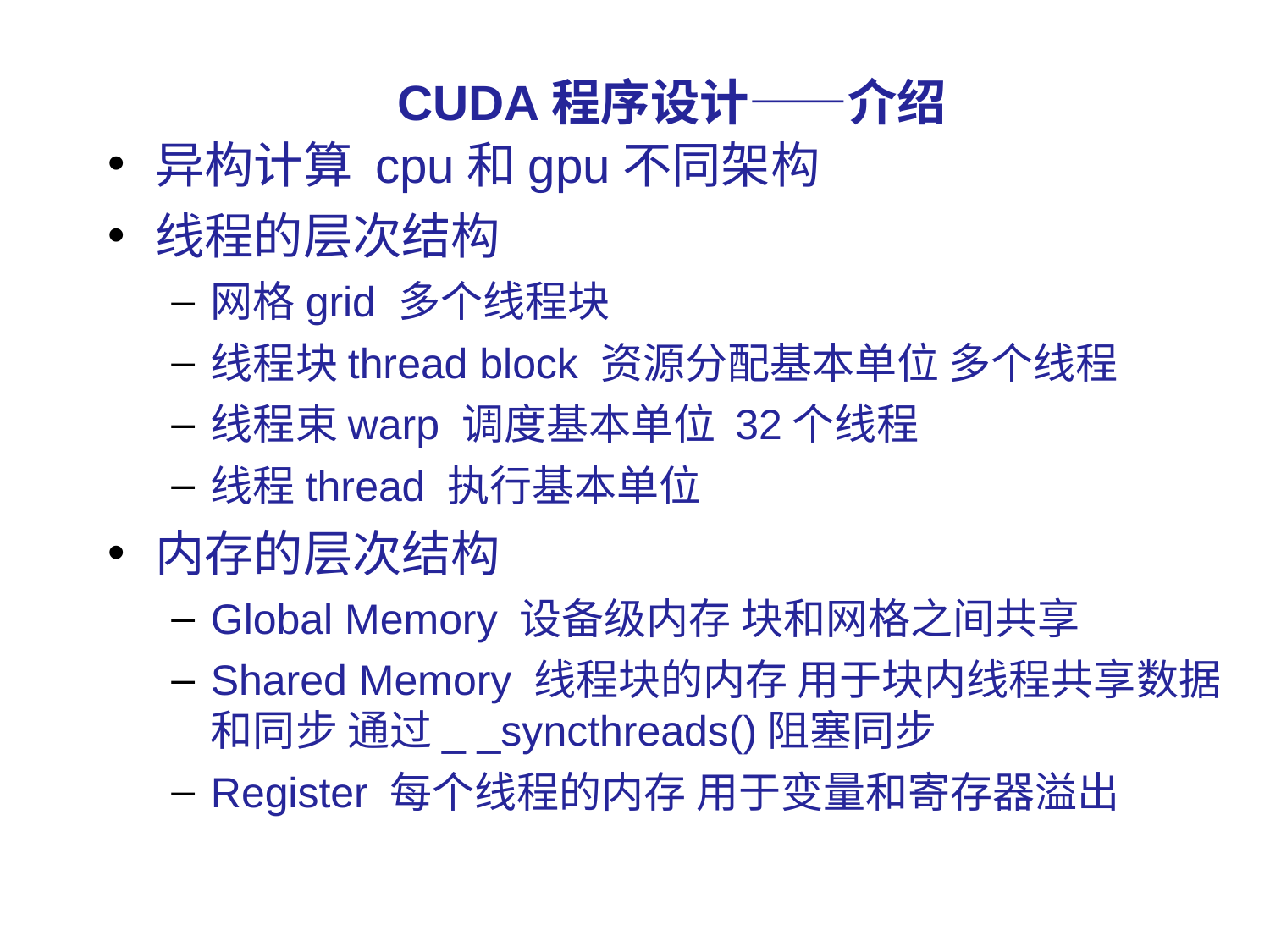

# CUDA程序设计——介绍
异构计算 cpu和gpu不同架构
线程的层次结构
网格grid 多个线程块
线程块thread block 资源分配基本单位 多个线程
线程束warp 调度基本单位 32个线程
线程thread 执行基本单位
内存的层次结构
Global Memory 设备级内存 块和网格之间共享
Shared Memory 线程块的内存 用于块内线程共享数据和同步 通过_ _syncthreads()阻塞同步
Register 每个线程的内存 用于变量和寄存器溢出